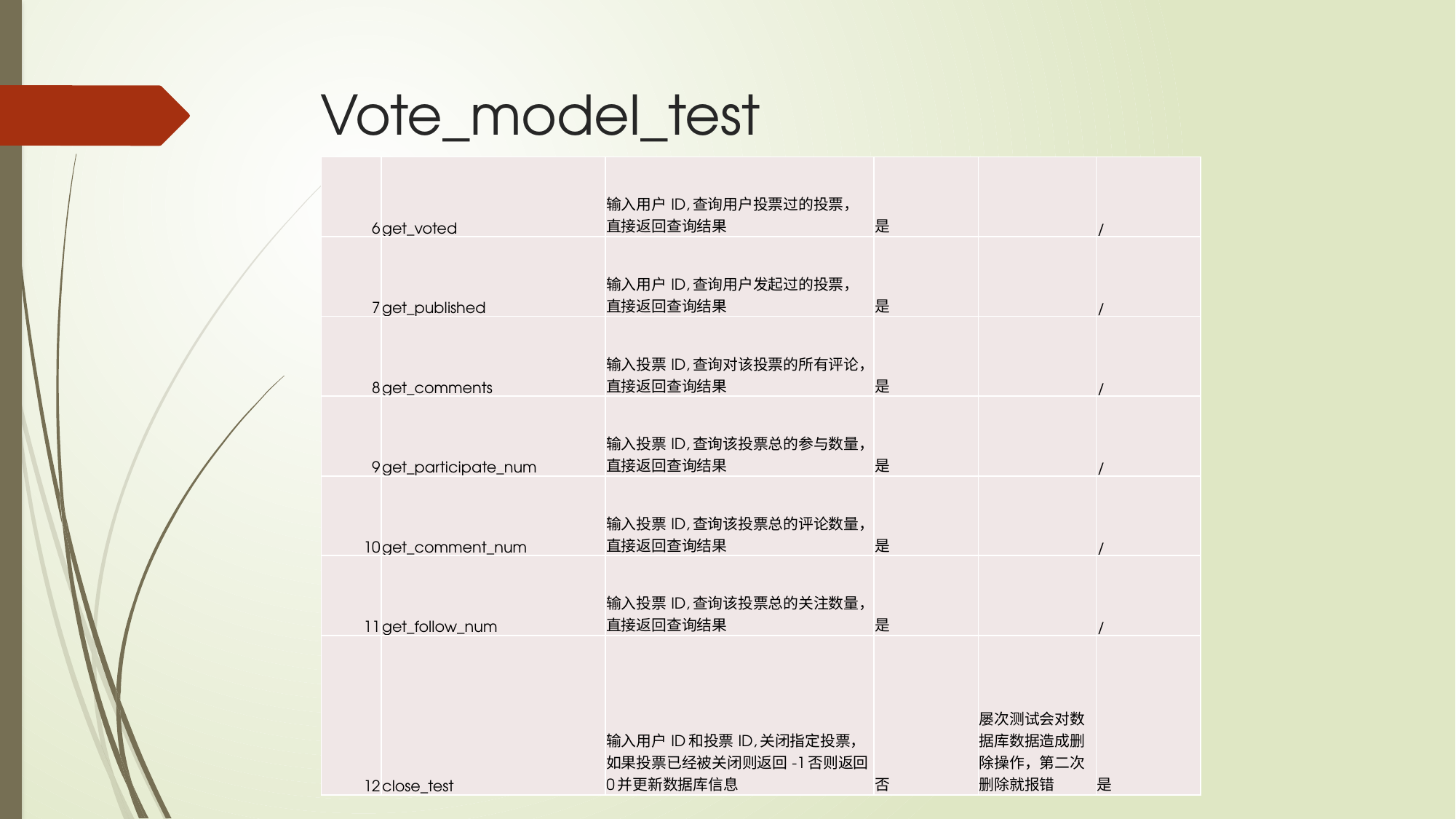

# Vote_model_test
| 6 | get\_voted | 输入用户ID,查询用户投票过的投票，直接返回查询结果 | 是 |  | / |
| --- | --- | --- | --- | --- | --- |
| 7 | get\_published | 输入用户ID,查询用户发起过的投票，直接返回查询结果 | 是 |  | / |
| 8 | get\_comments | 输入投票ID,查询对该投票的所有评论，直接返回查询结果 | 是 |  | / |
| 9 | get\_participate\_num | 输入投票ID,查询该投票总的参与数量，直接返回查询结果 | 是 |  | / |
| 10 | get\_comment\_num | 输入投票ID,查询该投票总的评论数量，直接返回查询结果 | 是 |  | / |
| 11 | get\_follow\_num | 输入投票ID,查询该投票总的关注数量，直接返回查询结果 | 是 |  | / |
| 12 | close\_test | 输入用户ID和投票ID,关闭指定投票，如果投票已经被关闭则返回-1否则返回0并更新数据库信息 | 否 | 屡次测试会对数据库数据造成删除操作，第二次删除就报错 | 是 |